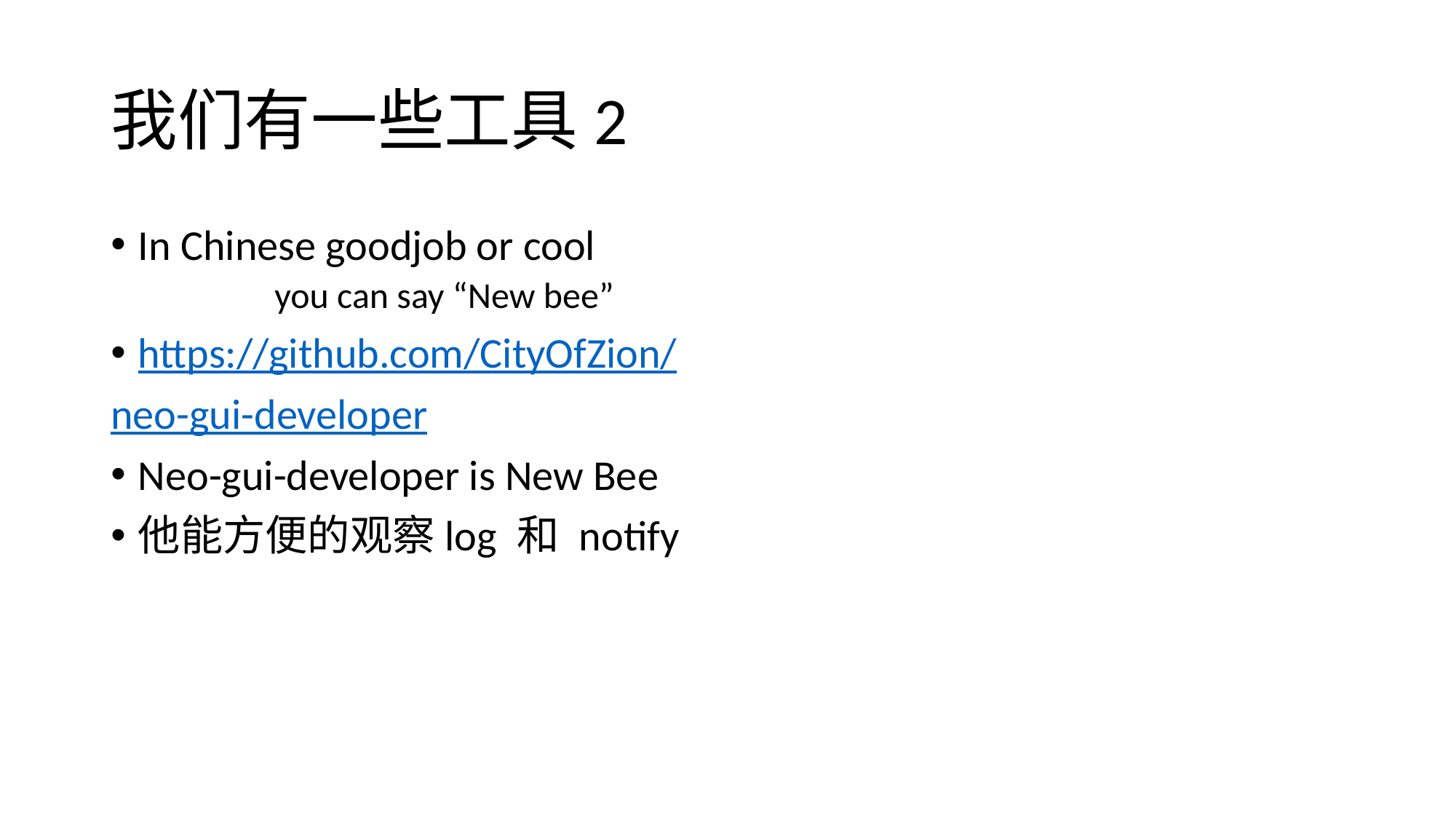

# 我们有一些工具2
In Chinese goodjob or cool
	you can say “New bee”
https://github.com/CityOfZion/
	neo-gui-developer
Neo-gui-developer is New Bee
他能方便的观察log 和 notify